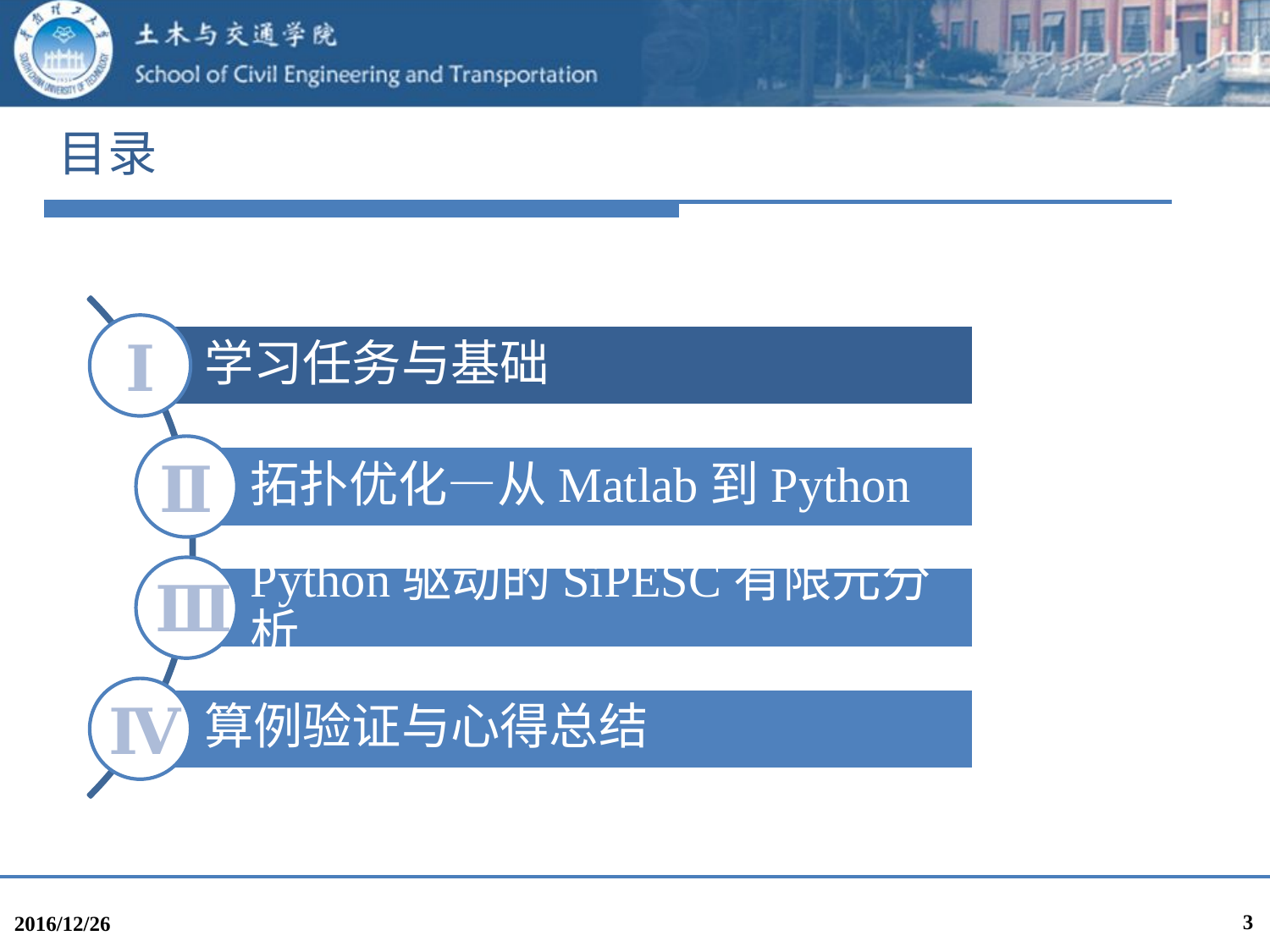

# 目录
学习任务与基础
拓扑优化—从Matlab到Python
Python驱动的SiPESC有限元分析
算例验证与心得总结
Ⅰ
Ⅱ
Ⅲ
Ⅳ
3
2016/12/26